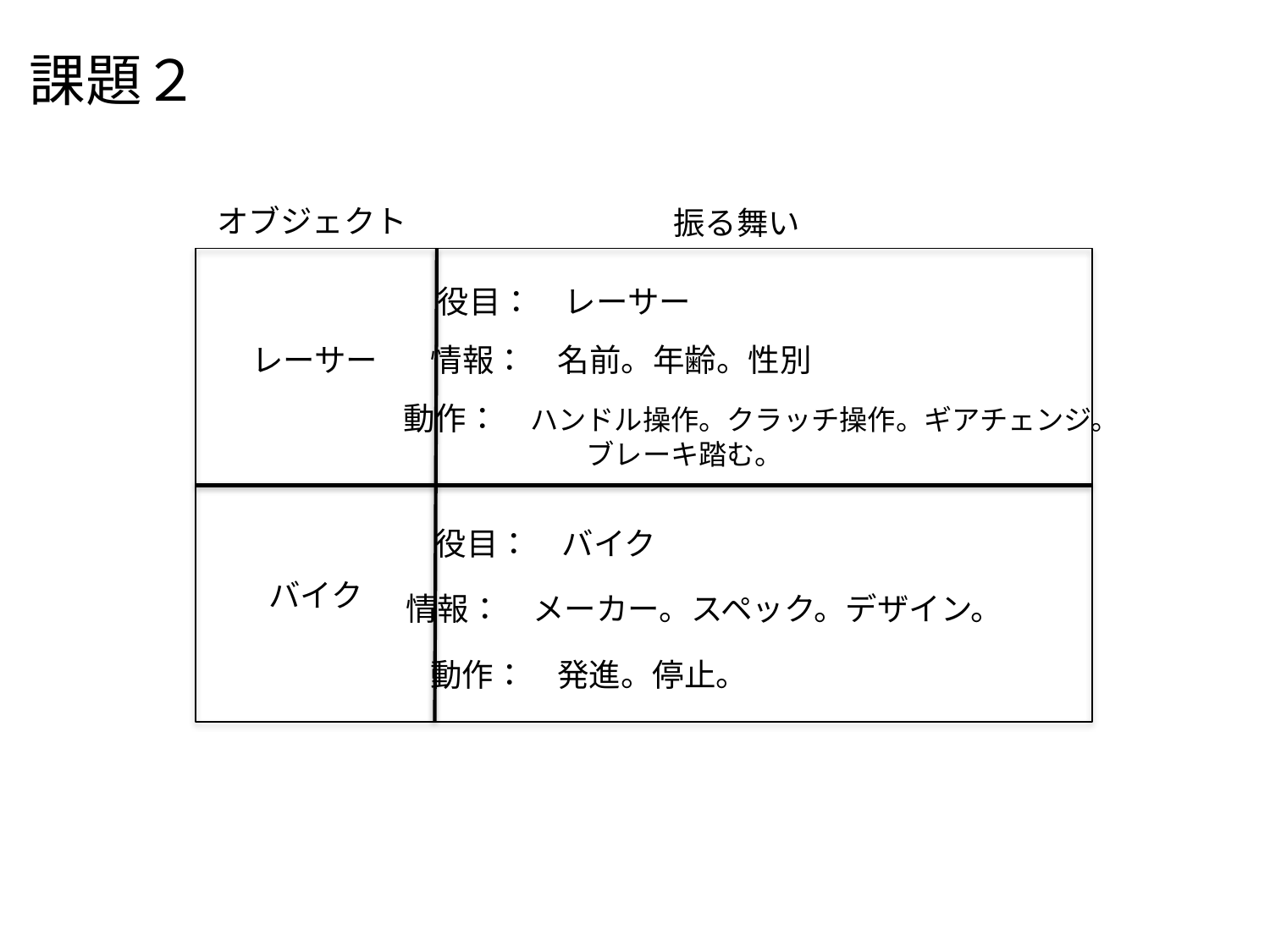

課題２
オブジェクト
振る舞い

役目：　レーサー
レーサー
情報：　名前。年齢。性別
動作：　ハンドル操作。クラッチ操作。ギアチェンジ。
	　　ブレーキ踏む。
役目：　バイク
バイク
情報：　メーカー。スペック。デザイン。
動作：　発進。停止。